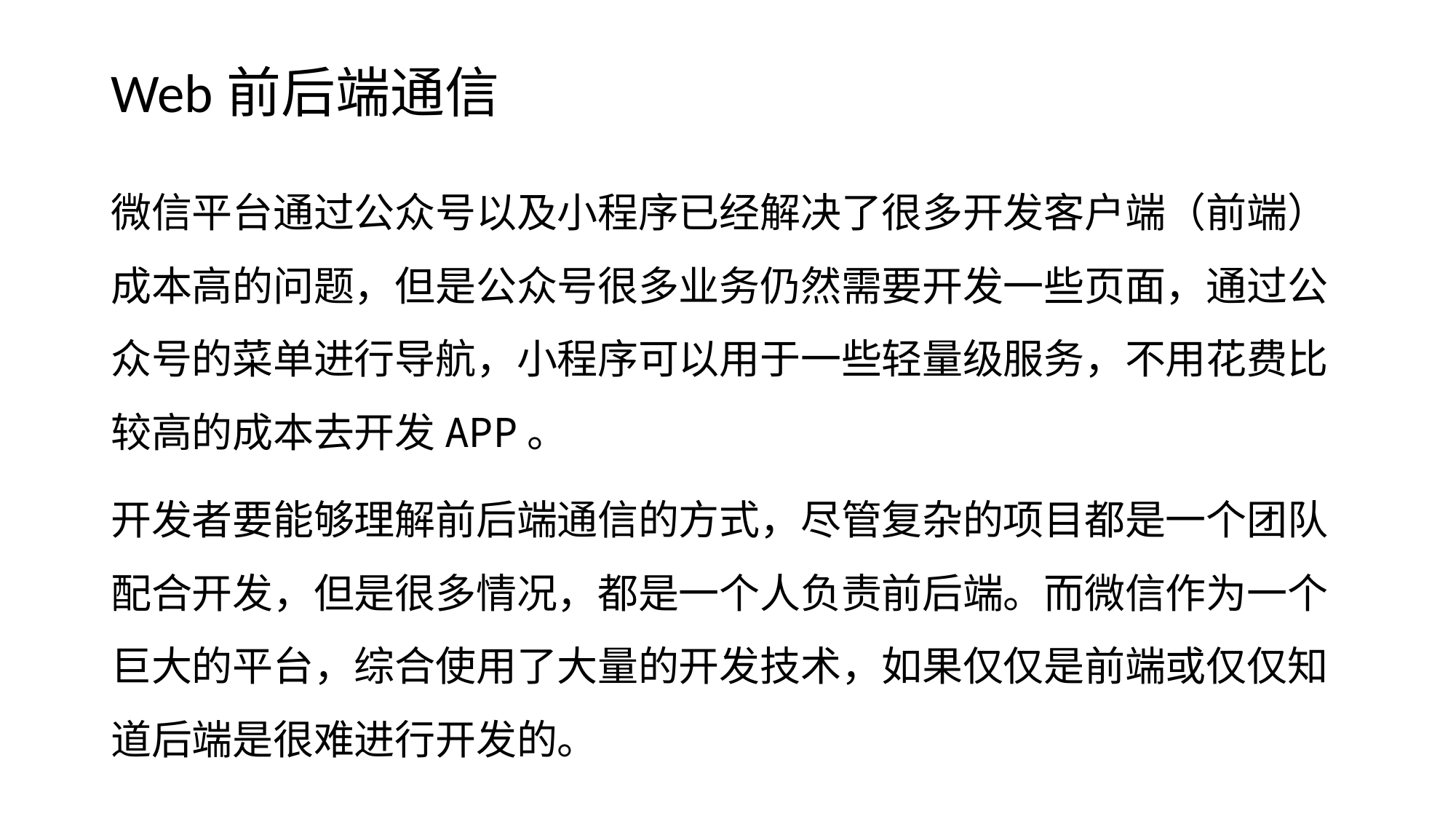

# Web前后端通信
微信平台通过公众号以及小程序已经解决了很多开发客户端（前端）成本高的问题，但是公众号很多业务仍然需要开发一些页面，通过公众号的菜单进行导航，小程序可以用于一些轻量级服务，不用花费比较高的成本去开发APP。
开发者要能够理解前后端通信的方式，尽管复杂的项目都是一个团队配合开发，但是很多情况，都是一个人负责前后端。而微信作为一个巨大的平台，综合使用了大量的开发技术，如果仅仅是前端或仅仅知道后端是很难进行开发的。